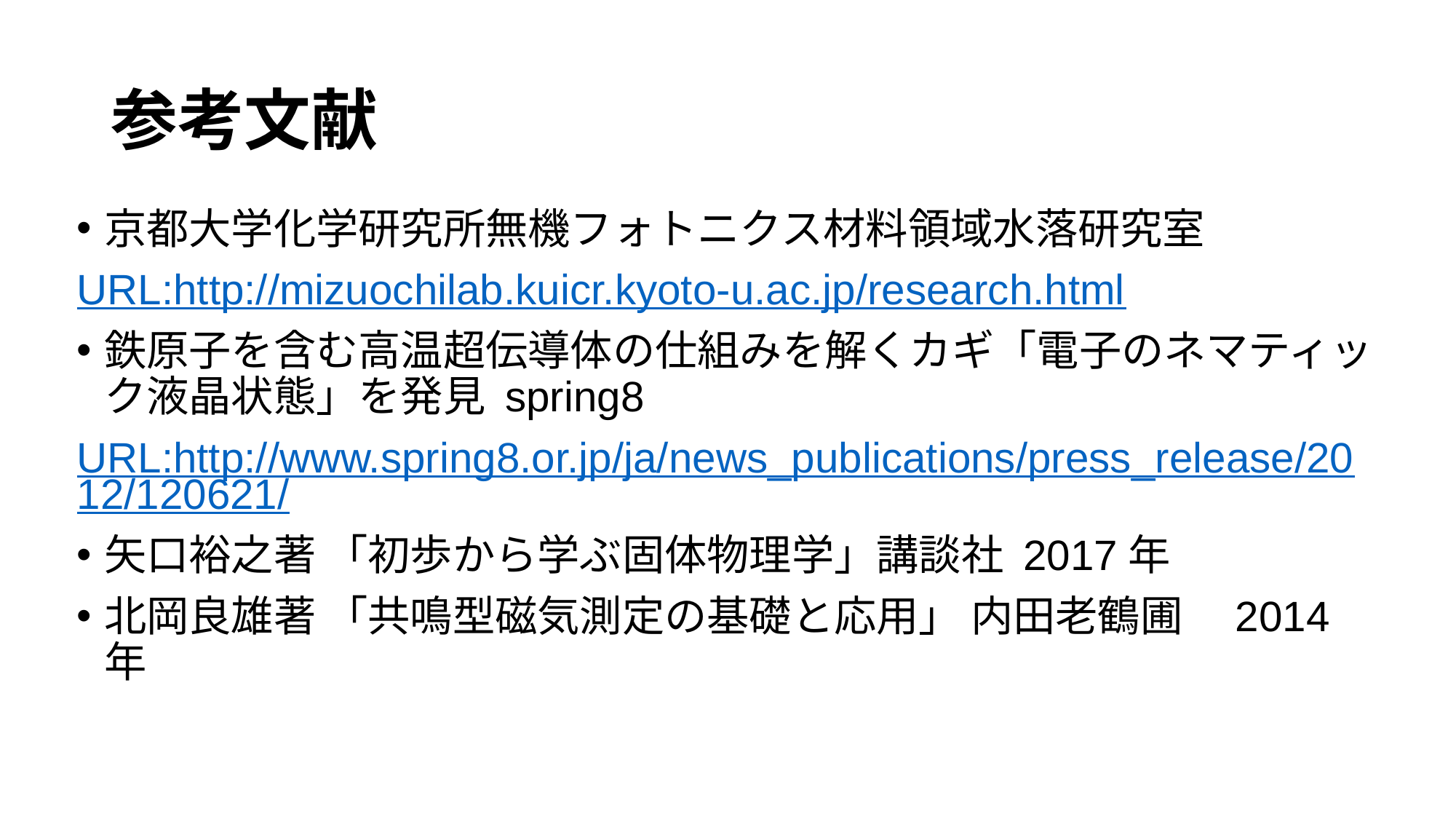

# 参考文献
京都大学化学研究所無機フォトニクス材料領域水落研究室
URL:http://mizuochilab.kuicr.kyoto-u.ac.jp/research.html
鉄原子を含む高温超伝導体の仕組みを解くカギ「電子のネマティック液晶状態」を発見 spring8
URL:http://www.spring8.or.jp/ja/news_publications/press_release/2012/120621/
矢口裕之著 「初歩から学ぶ固体物理学」講談社 2017年
北岡良雄著 「共鳴型磁気測定の基礎と応用」 内田老鶴圃　2014年